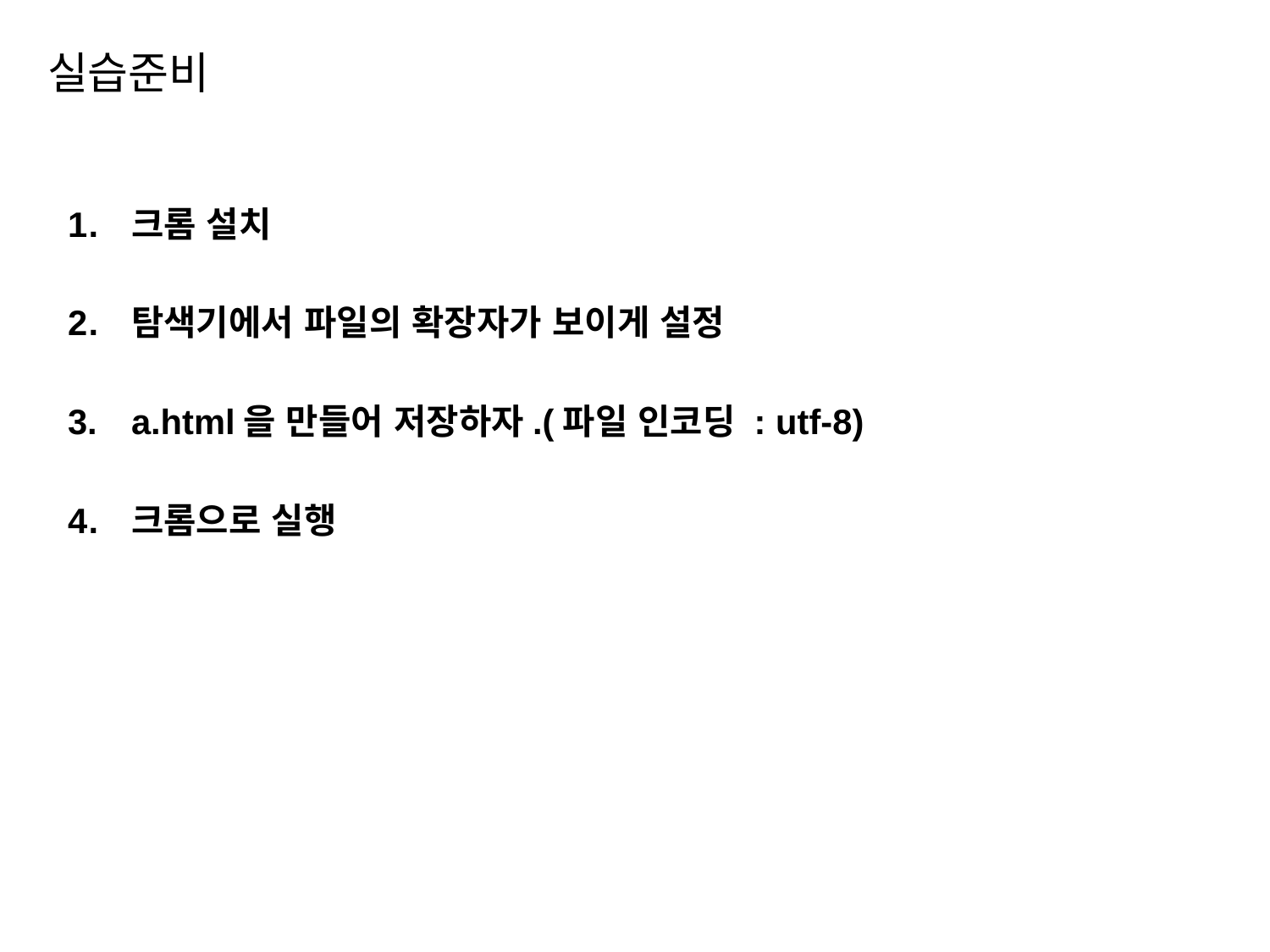

# 실습준비

크롬 설치

탐색기에서 파일의 확장자가 보이게 설정

a.html을 만들어 저장하자.(파일 인코딩 : utf-8)

크롬으로 실행